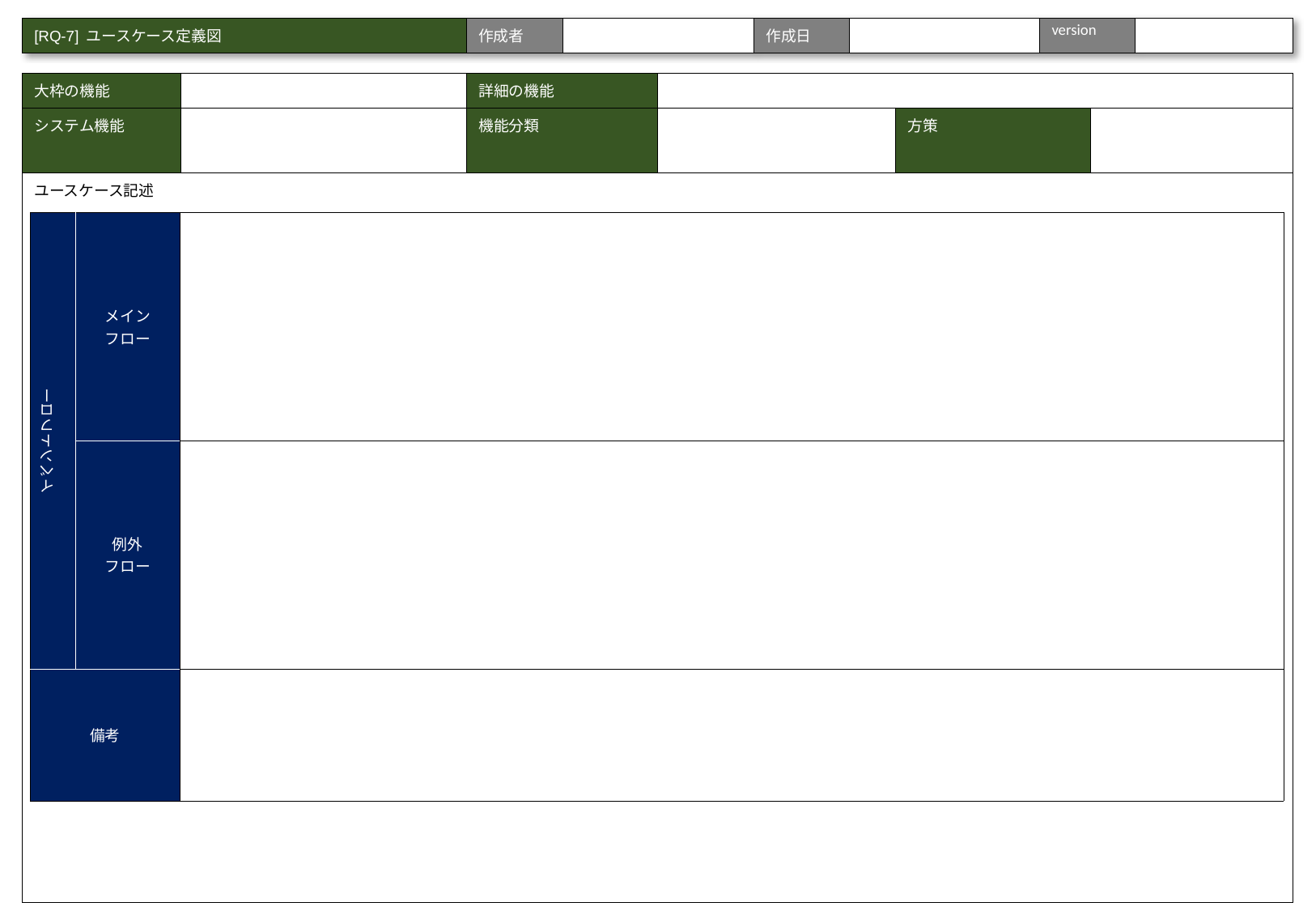

| イベントフロー | メイン フロー |  |
| --- | --- | --- |
|  | 例外 フロー |  |
| 備考 |  |  |